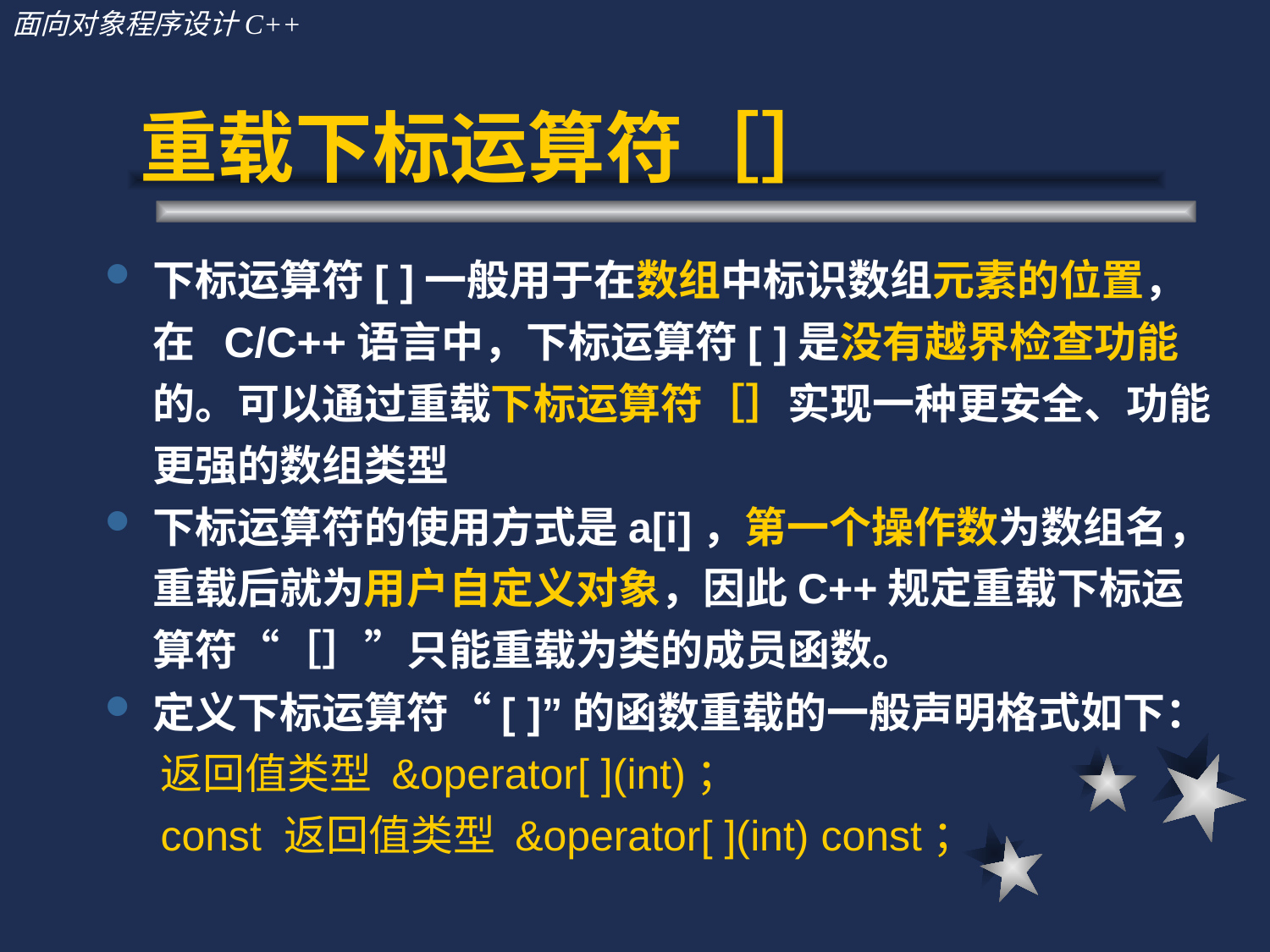

# 重载下标运算符［］
下标运算符[ ]一般用于在数组中标识数组元素的位置，在  C/C++语言中，下标运算符[ ]是没有越界检查功能的。可以通过重载下标运算符［］实现一种更安全、功能更强的数组类型
下标运算符的使用方式是a[i]，第一个操作数为数组名，重载后就为用户自定义对象，因此C++规定重载下标运算符“［］”只能重载为类的成员函数。
定义下标运算符“[ ]”的函数重载的一般声明格式如下：
返回值类型 &operator[ ](int)；
const 返回值类型 &operator[ ](int) const；